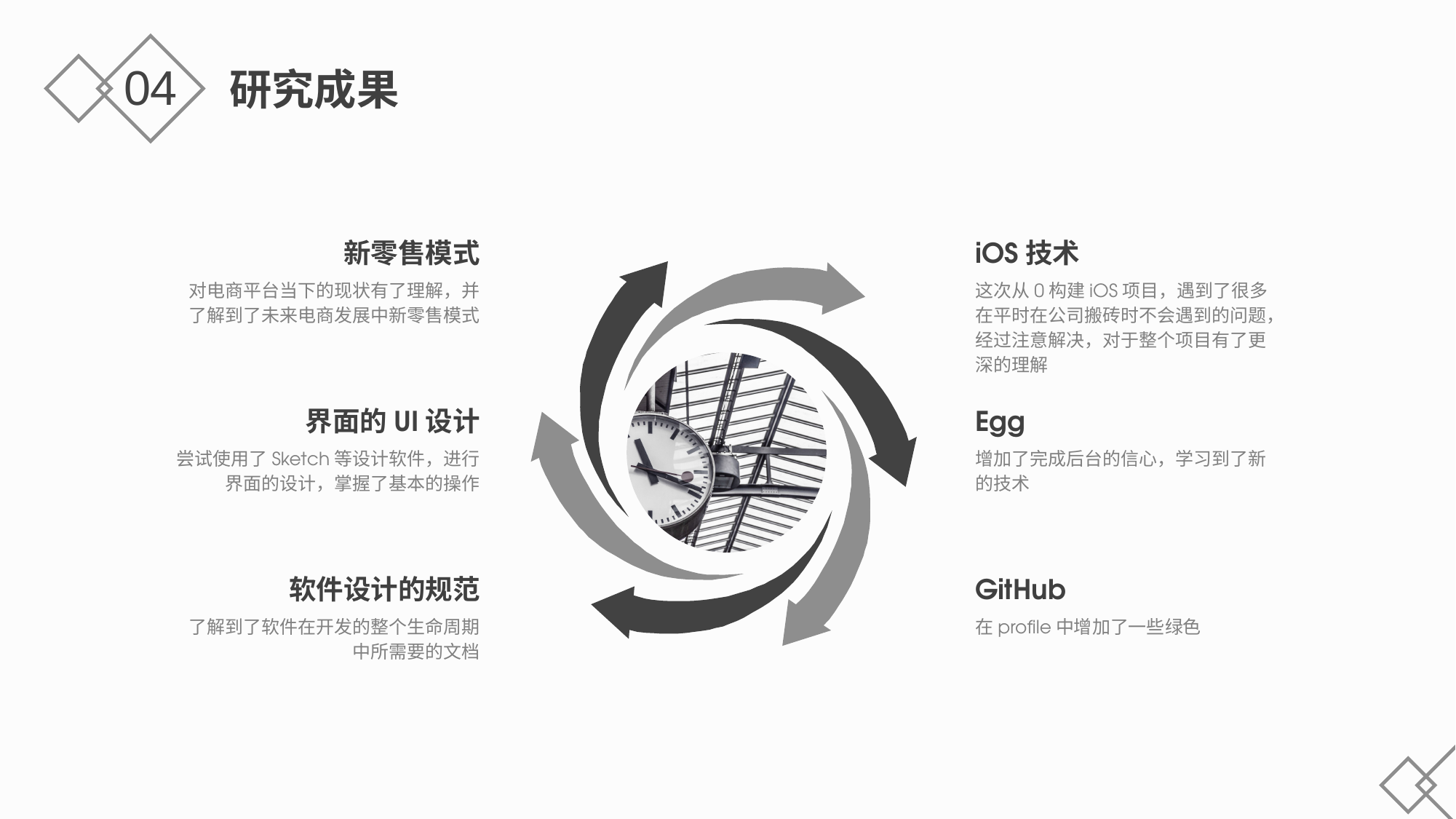

04
研究成果

新零售模式
对电商平台当下的现状有了理解，并了解到了未来电商发展中新零售模式
iOS技术
这次从0构建iOS项目，遇到了很多在平时在公司搬砖时不会遇到的问题，经过注意解决，对于整个项目有了更深的理解
界面的UI设计
尝试使用了Sketch等设计软件，进行界面的设计，掌握了基本的操作
Egg
增加了完成后台的信心，学习到了新的技术
软件设计的规范
了解到了软件在开发的整个生命周期中所需要的文档
GitHub
在profile中增加了一些绿色